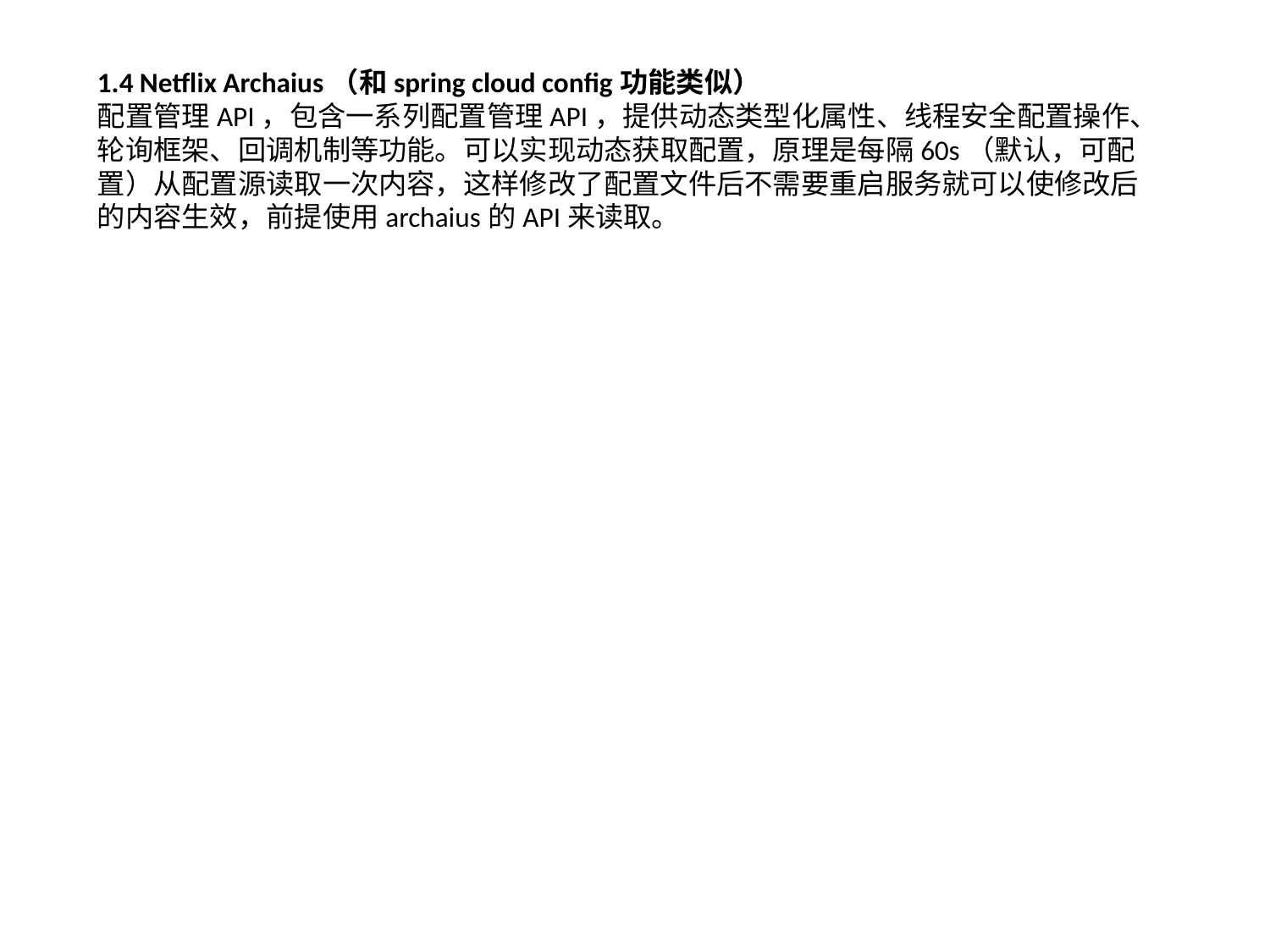

1.4 Netflix Archaius（和spring cloud config功能类似）
配置管理API，包含一系列配置管理API，提供动态类型化属性、线程安全配置操作、轮询框架、回调机制等功能。可以实现动态获取配置，原理是每隔60s（默认，可配置）从配置源读取一次内容，这样修改了配置文件后不需要重启服务就可以使修改后的内容生效，前提使用archaius的API来读取。